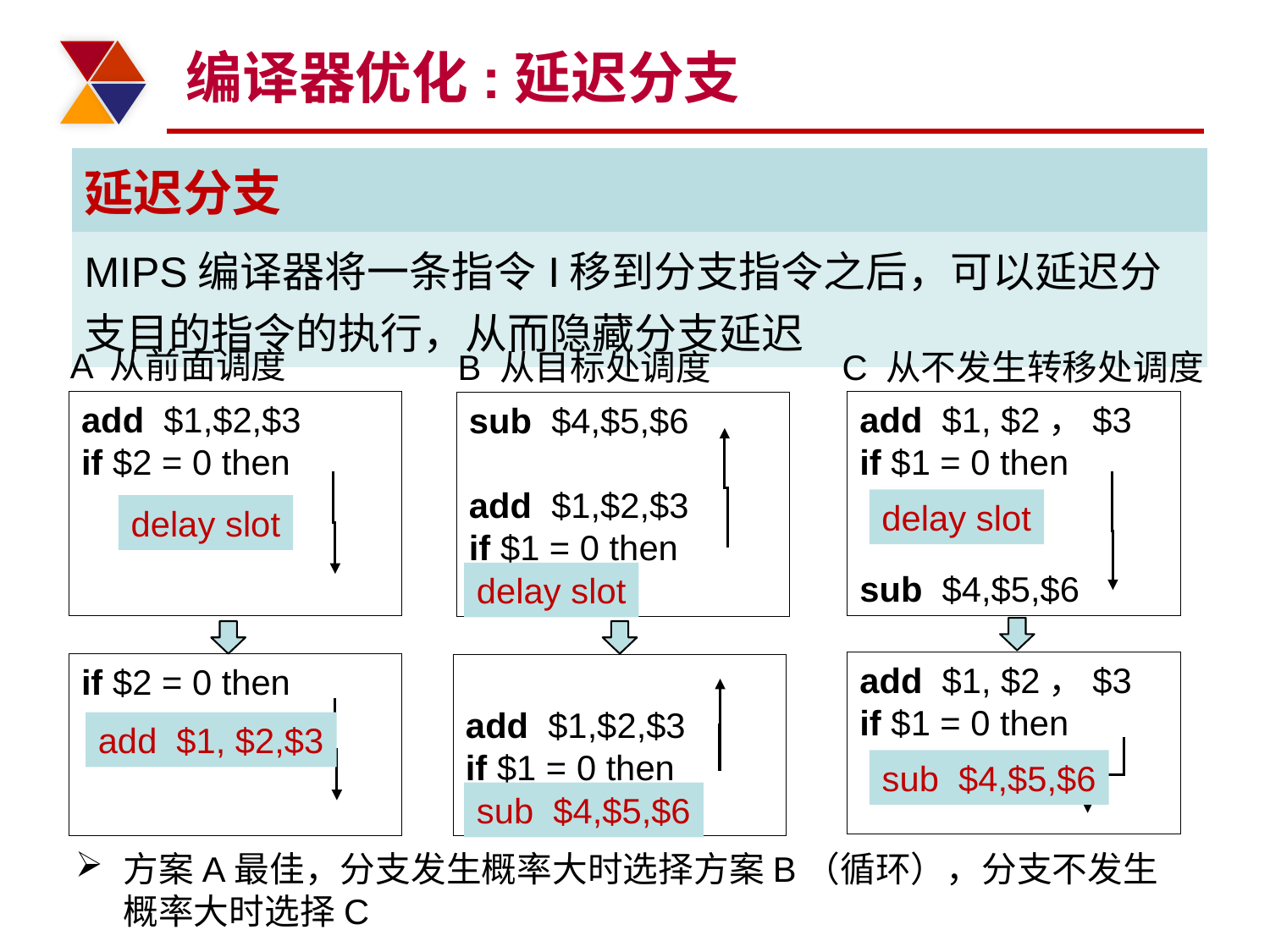

# 编译器优化:延迟分支
| 延迟分支 |
| --- |
| MIPS编译器将一条指令I移到分支指令之后，可以延迟分支目的指令的执行，从而隐藏分支延迟 |
A 从前面调度
B 从目标处调度
C 从不发生转移处调度
add  $1,$2,$3
if $2 = 0 then

add  $1, $2，$3
if $1 = 0 then

sub  $4,$5,$6
sub  $4,$5,$6

add  $1,$2,$3
if $1 = 0 then

delay slot
delay slot
delay slot

add  $1, $2，$3
if $1 = 0 then

if $2 = 0 then

add  $1,$2,$3
if $1 = 0 then

add  $1, $2,$3
sub  $4,$5,$6
sub  $4,$5,$6
方案A最佳，分支发生概率大时选择方案B（循环），分支不发生概率大时选择C